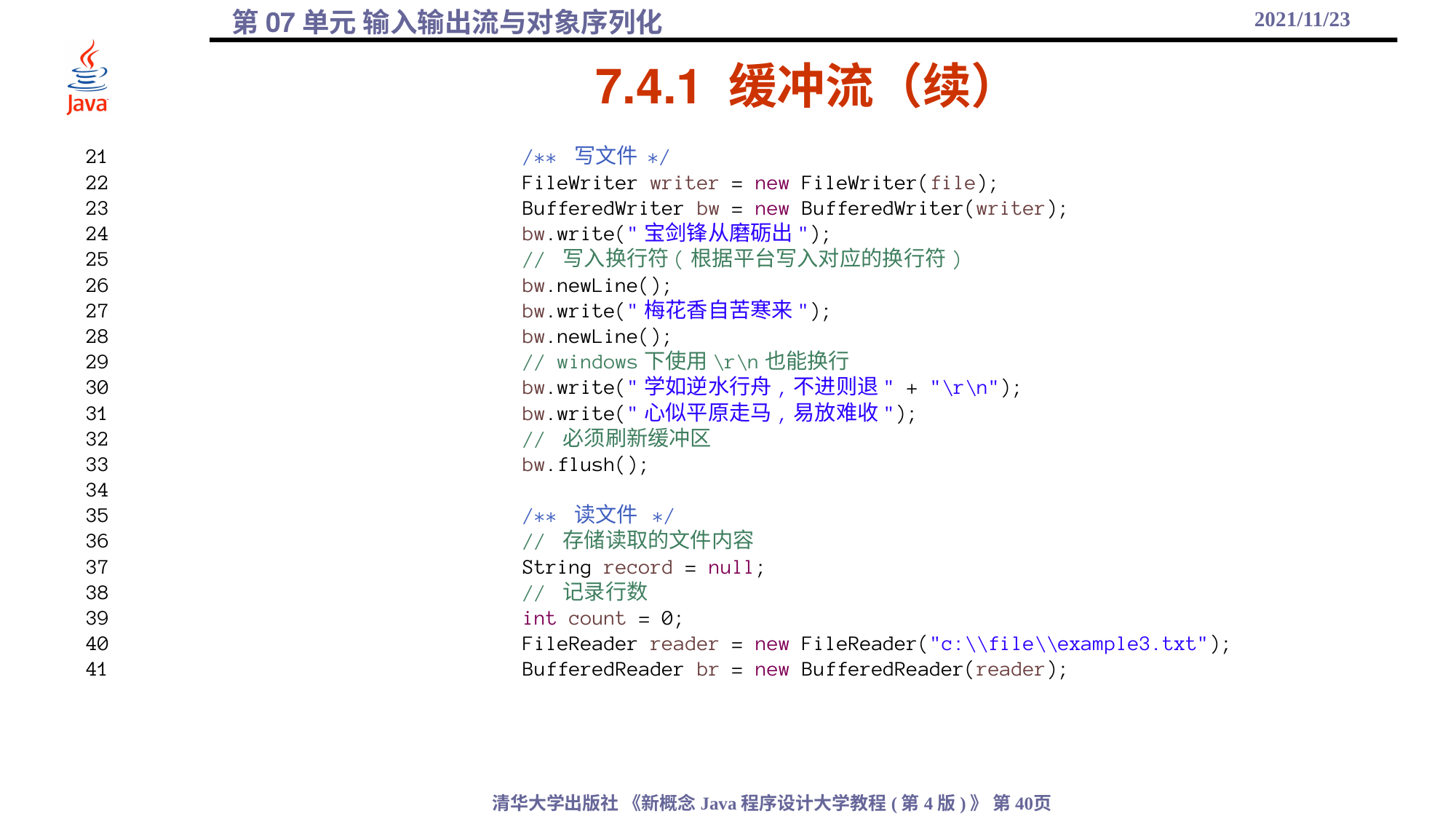

2021/11/23
# 7.4.1 缓冲流（续）

21				/** 写文件 */
22				FileWriter writer = new FileWriter(file);
23				BufferedWriter bw = new BufferedWriter(writer);
24				bw.write("宝剑锋从磨砺出");
25				// 写入换行符(根据平台写入对应的换行符)
26				bw.newLine();
27				bw.write("梅花香自苦寒来");
28				bw.newLine();
29				// windows下使用\r\n也能换行
30				bw.write("学如逆水行舟,不进则退" + "\r\n");
31				bw.write("心似平原走马,易放难收");
32				// 必须刷新缓冲区
33				bw.flush();
34
35				/** 读文件  */
36				// 存储读取的文件内容
37				String record = null;
38				// 记录行数
39				int count = 0;
40				FileReader reader = new FileReader("c:\\file\\example3.txt");
41				BufferedReader br = new BufferedReader(reader);